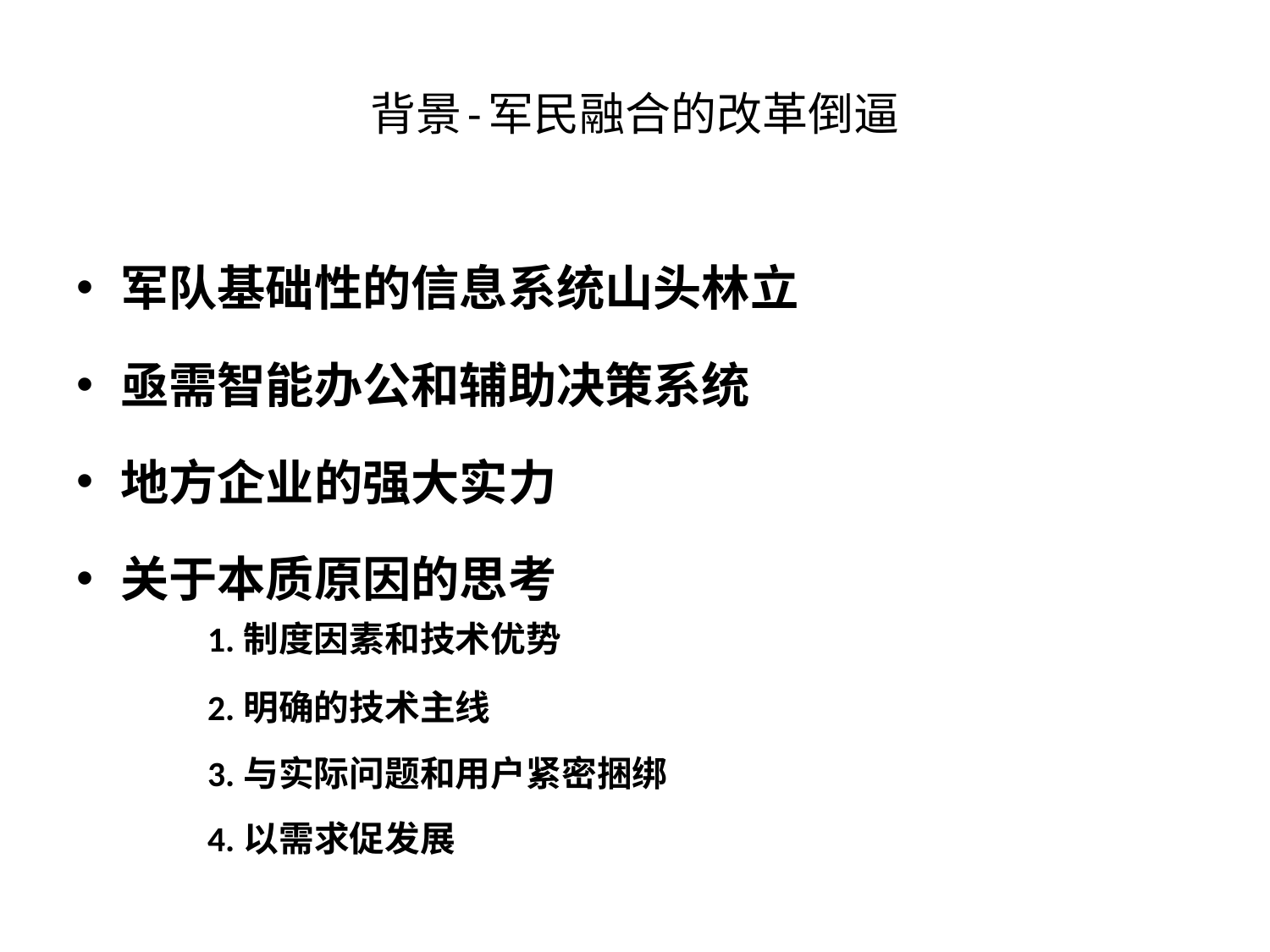

# 背景-军民融合的改革倒逼
军队基础性的信息系统山头林立
亟需智能办公和辅助决策系统
地方企业的强大实力
关于本质原因的思考
1.制度因素和技术优势
2.明确的技术主线
3.与实际问题和用户紧密捆绑
4.以需求促发展